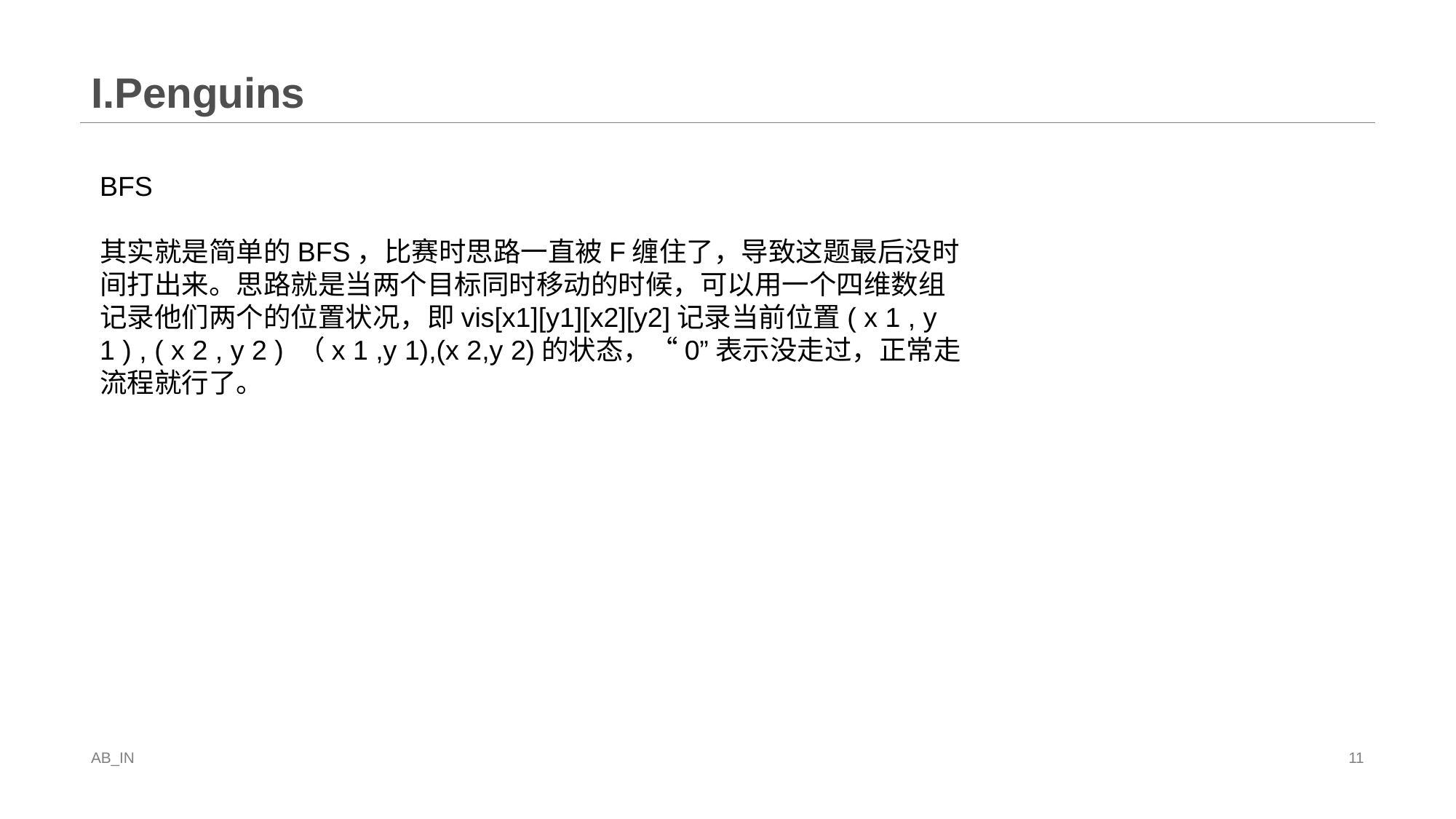

# I.Penguins
BFS

其实就是简单的BFS，比赛时思路一直被F缠住了，导致这题最后没时间打出来。思路就是当两个目标同时移动的时候，可以用一个四维数组记录他们两个的位置状况，即vis[x1][y1][x2][y2]​记录当前位置( x 1 , y 1 ) , ( x 2 , y 2 ) （x 1​ ,y 1​),(x 2​,y 2​)​​​的状态，“0”表示没走过，正常走流程就行了。
AB_IN
11